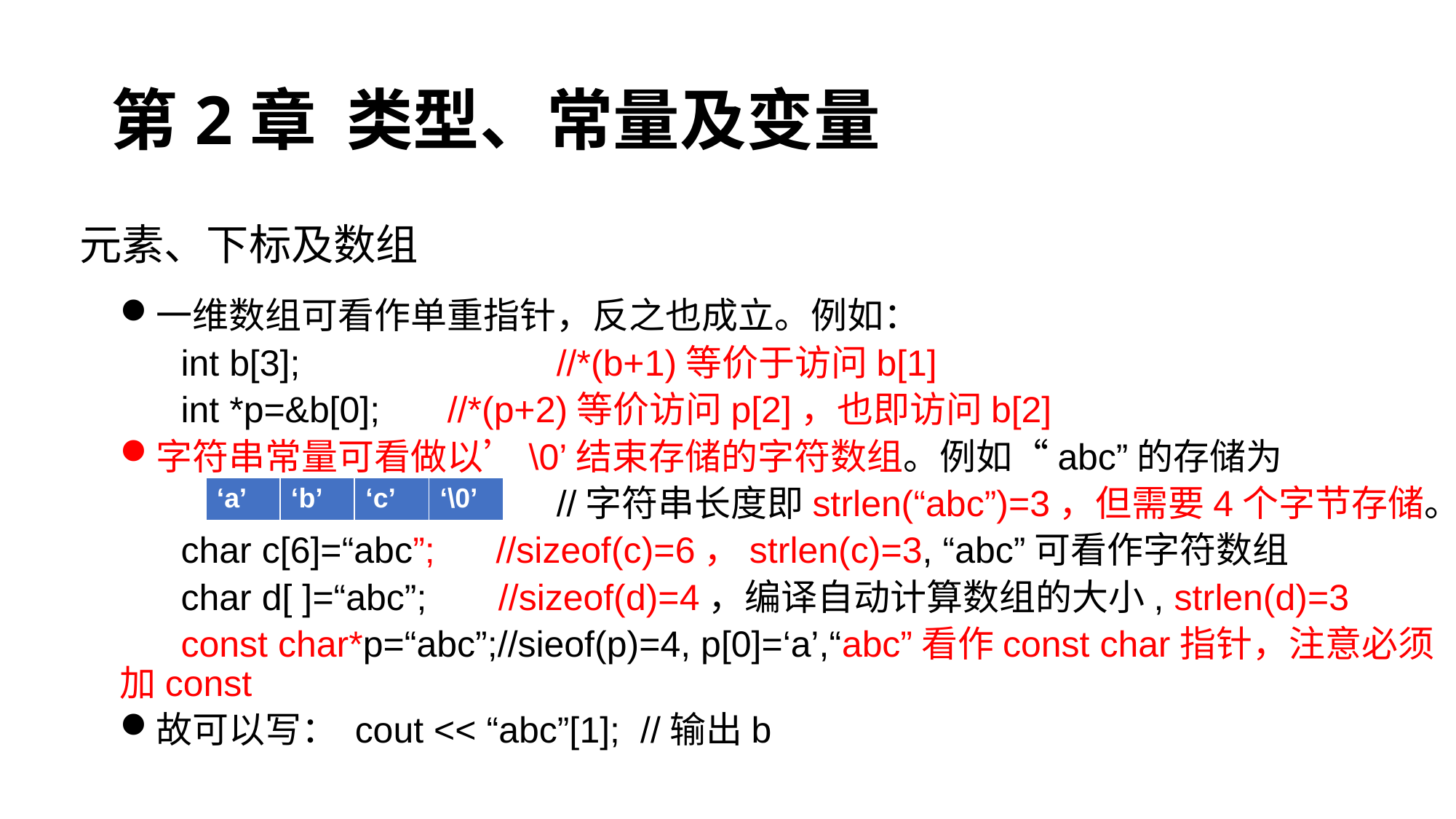

# 第2章  类型、常量及变量
元素、下标及数组
一维数组可看作单重指针，反之也成立。例如：
      int b[3];    		//*(b+1)等价于访问b[1]
      int *p=&b[0]; 	//*(p+2)等价访问p[2]，也即访问b[2]
字符串常量可看做以’\0’结束存储的字符数组。例如“abc”的存储为
   				//字符串长度即strlen(“abc”)=3，但需要4个字节存储。
      char c[6]=“abc”;      //sizeof(c)=6，strlen(c)=3, “abc”可看作字符数组
      char d[ ]=“abc”;       //sizeof(d)=4，编译自动计算数组的大小, strlen(d)=3
      const char*p=“abc”;//sieof(p)=4, p[0]=‘a’,“abc”看作const char指针，注意必须加const
故可以写： cout << “abc”[1];  //输出b
| ‘a’ | ‘b’ | ‘c’ | ‘\0’ |
| --- | --- | --- | --- |